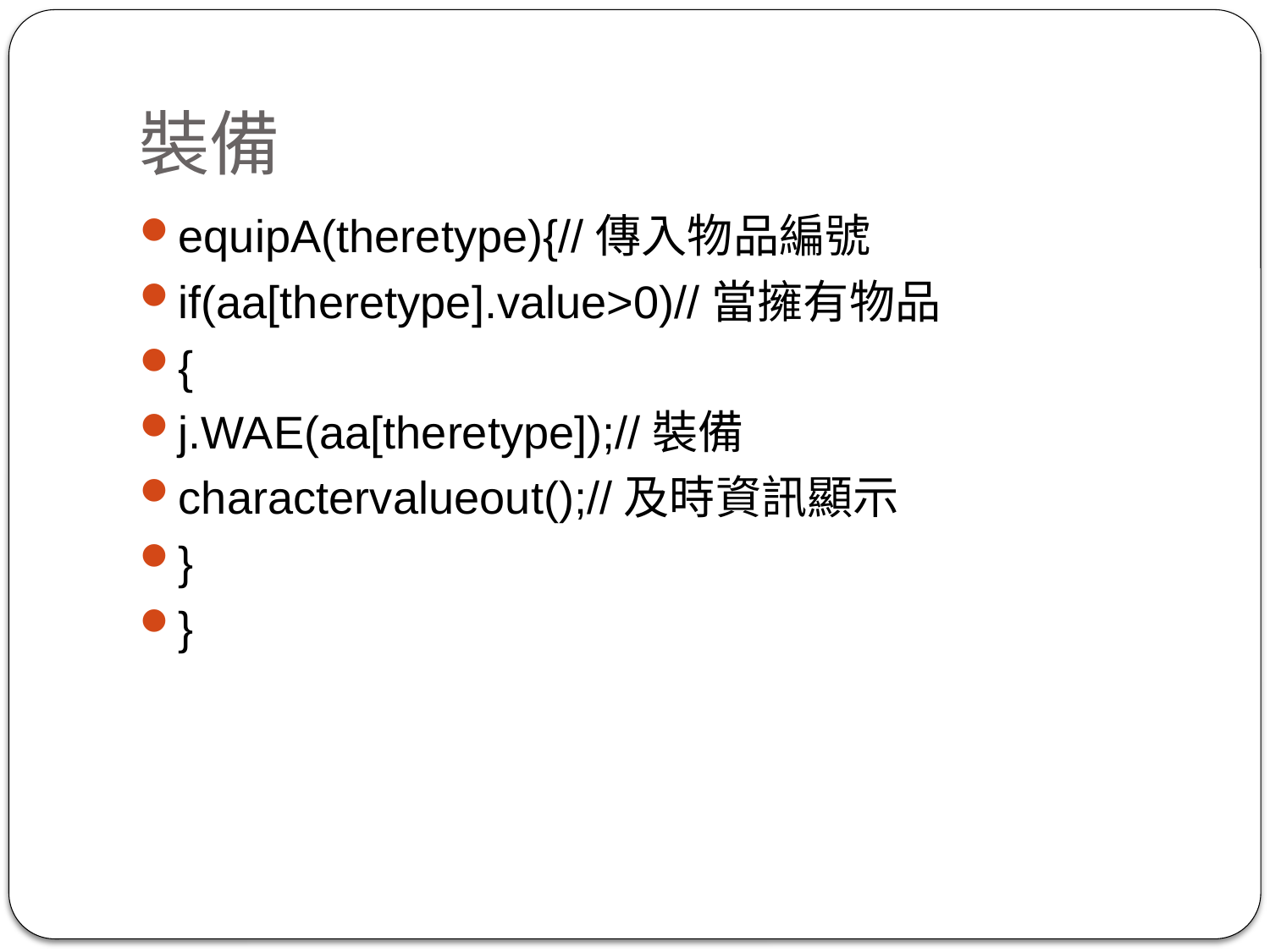

# 裝備
equipA(theretype){//傳入物品編號
if(aa[theretype].value>0)//當擁有物品
{
j.WAE(aa[theretype]);//裝備
charactervalueout();//及時資訊顯示
}
}